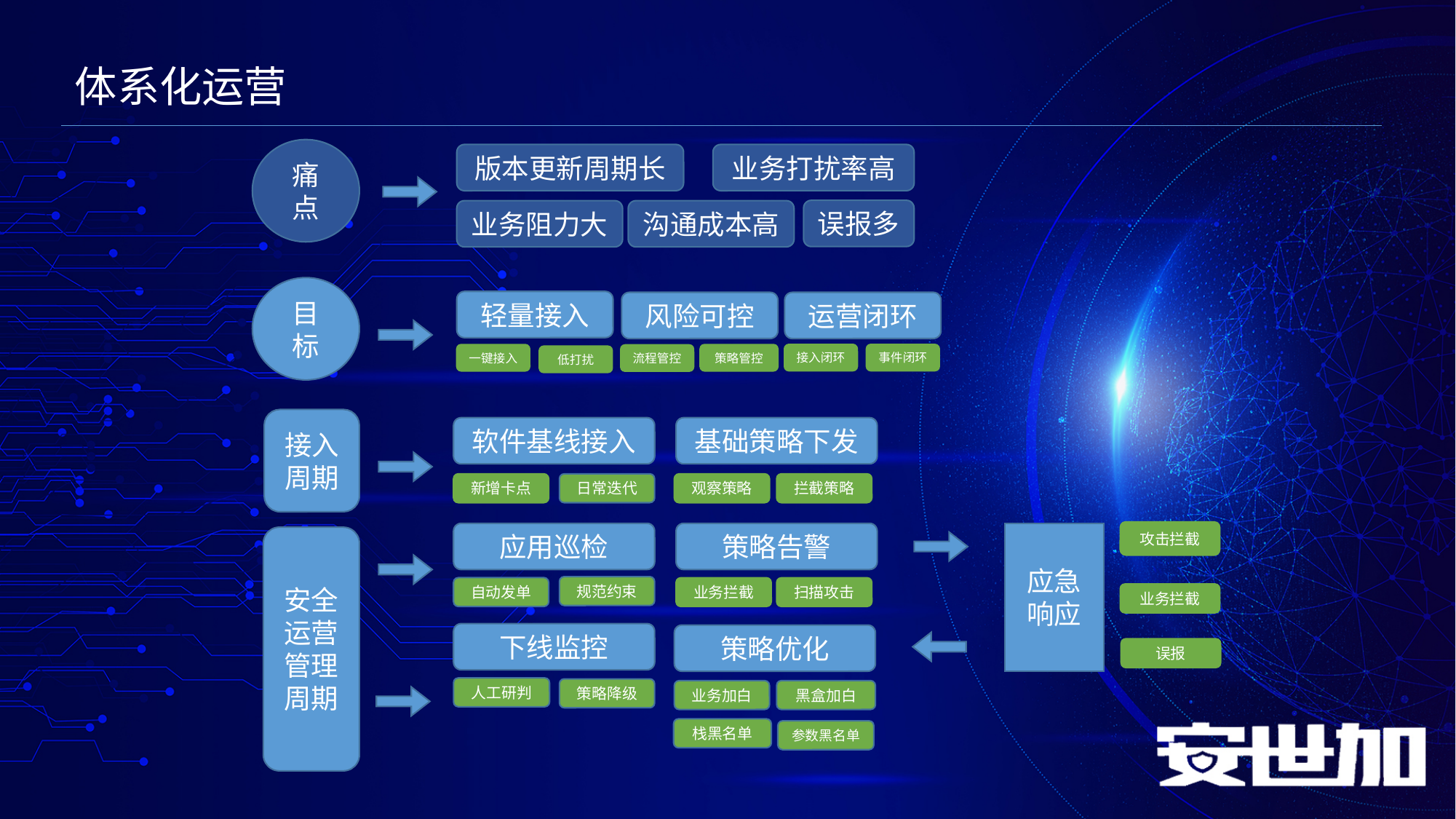

E6636BC20180234D78A0072836F0BB30E2B9B20219E46BF0A6D98C31B1592B21FB44B238C16D7B0A22092F08C84627EBC20921DA41D05BA11BBFC26B7D0E24DC24FC29AD4C2776E744B82FC763524E579646E27E729715E3F80C9193F0205C58D8962992FE3
体系化运营
痛点
版本更新周期长
业务打扰率高

误报多
业务阻力大
沟通成本高
目标
轻量接入
风险可控
运营闭环

接入闭环
事件闭环
一键接入
策略管控
流程管控
低打扰
接入
周期
软件基线接入
基础策略下发

新增卡点
日常迭代
观察策略
拦截策略
攻击拦截
应用巡检
策略告警
应急响应
安全运营管理周期

规范约束
自动发单
业务拦截
扫描攻击
业务拦截
下线监控
策略优化

误报
人工研判
策略降级
业务加白
黑盒加白

栈黑名单
参数黑名单